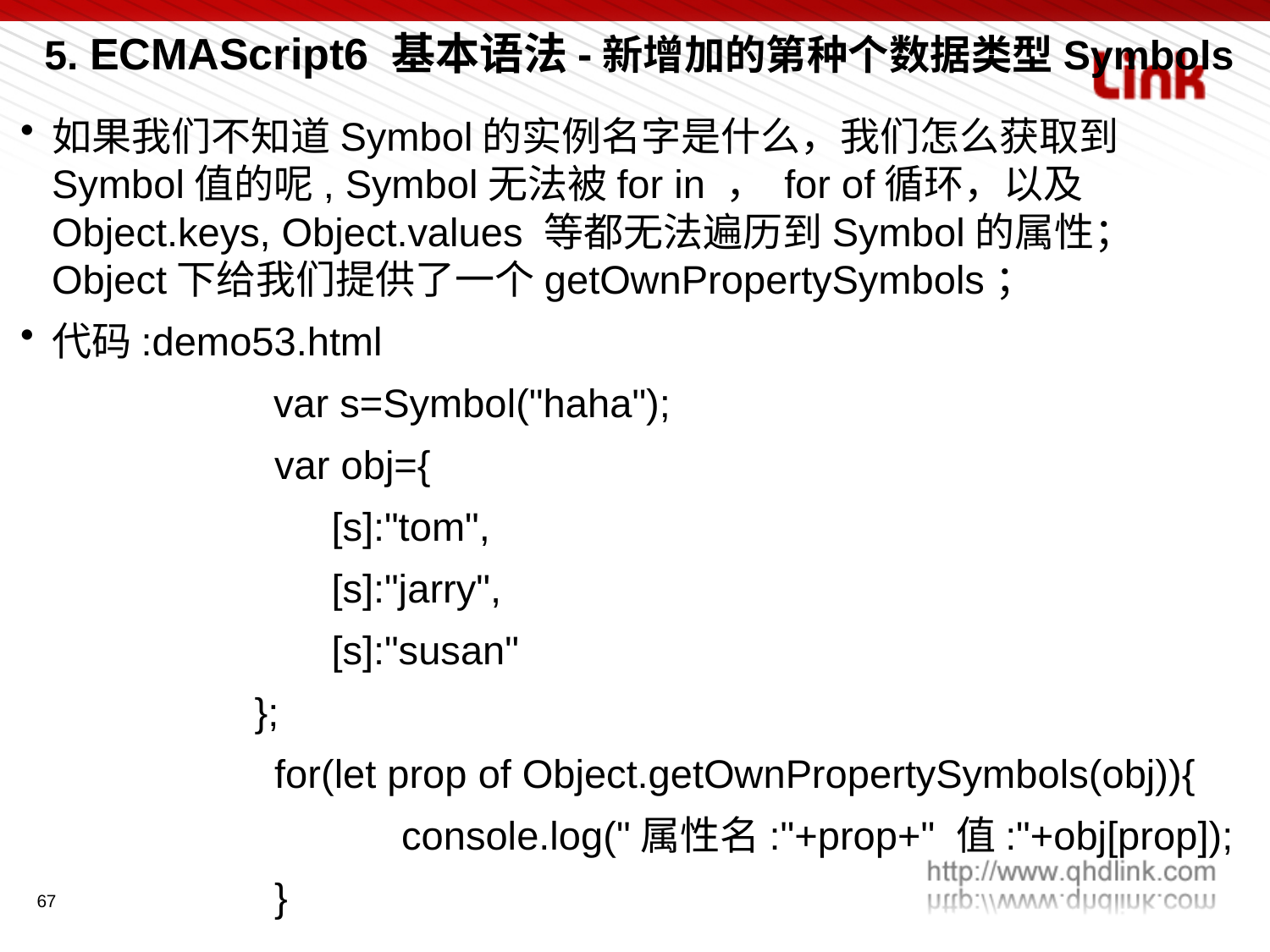

5. ECMAScript6 基本语法-新增加的第种个数据类型Symbols
如果我们不知道Symbol的实例名字是什么，我们怎么获取到Symbol值的呢, Symbol无法被for in ， for of循环，以及Object.keys, Object.values 等都无法遍历到Symbol的属性； Object下给我们提供了一个getOwnPropertySymbols；
代码:demo53.html
                       var s=Symbol("haha");
		var obj={
            [s]:"tom",
            [s]:"jarry",
            [s]:"susan"
     };
		for(let prop of Object.getOwnPropertySymbols(obj)){
			console.log("属性名:"+prop+" 值:"+obj[prop]);
		}
67